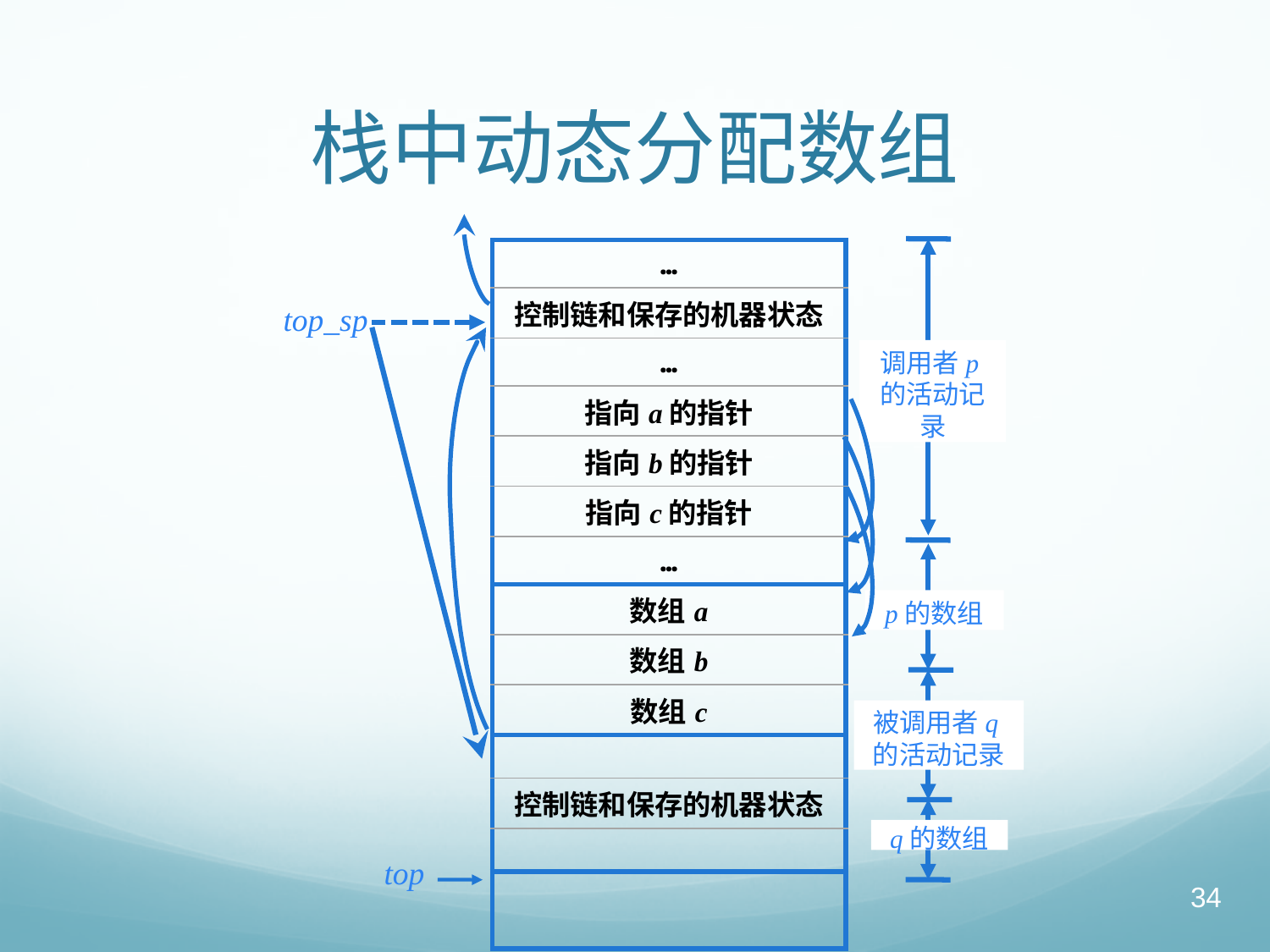

# 栈中动态分配数组

| … |
| --- |
| 控制链和保存的机器状态 |
| … |
| 指向a的指针 |
| 指向b的指针 |
| 指向c的指针 |
| … |
| 数组a |
| 数组b |
| 数组c |
|  |
| 控制链和保存的机器状态 |
|  |
|  |
top_sp

调用者p的活动记录

p的数组
被调用者q的活动记录
q的数组
top
34